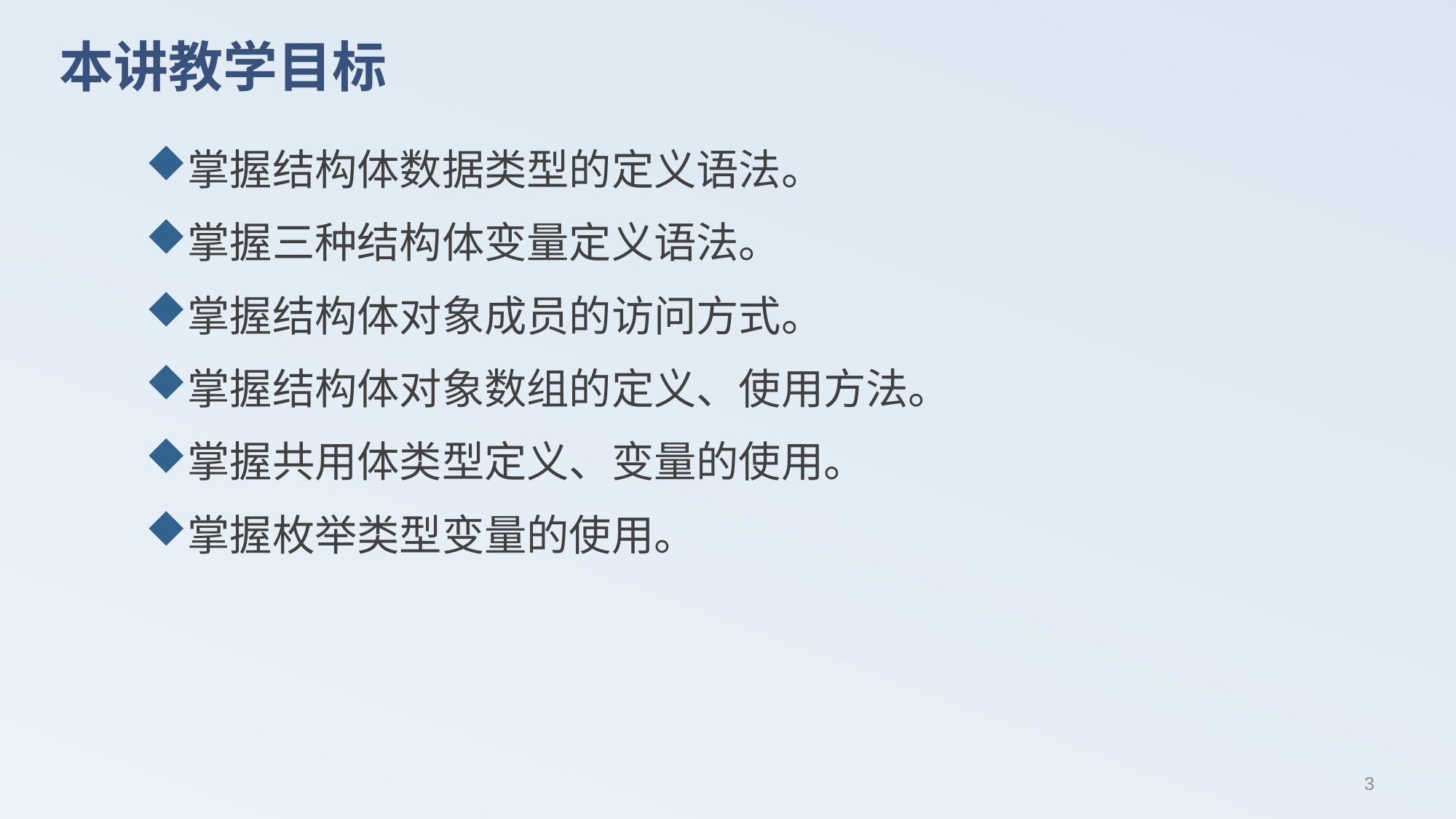

# 本讲教学目标
掌握结构体数据类型的定义语法。
掌握三种结构体变量定义语法。
掌握结构体对象成员的访问方式。
掌握结构体对象数组的定义、使用方法。
掌握共用体类型定义、变量的使用。
掌握枚举类型变量的使用。